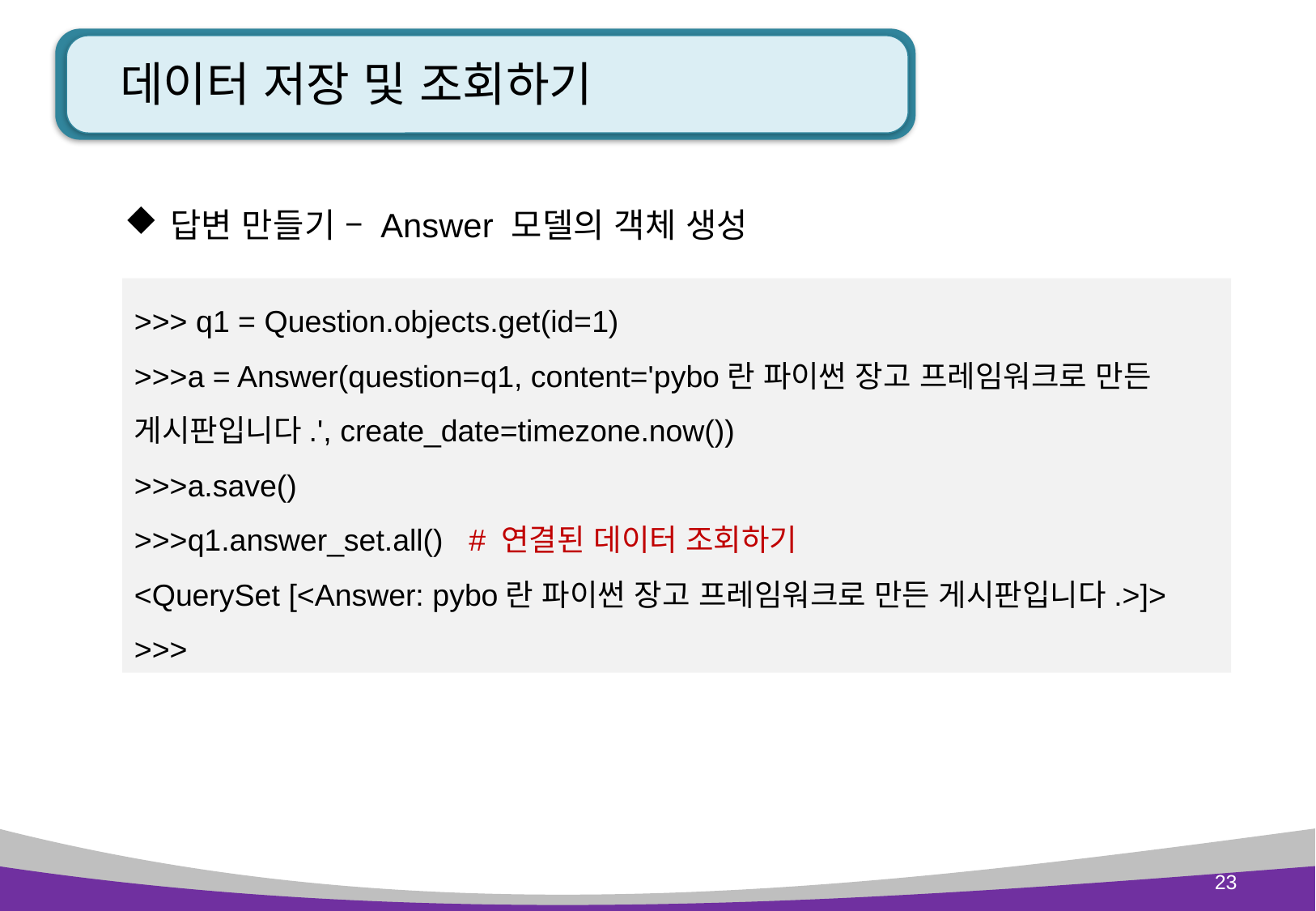

# 데이터 저장 및 조회하기
답변 만들기 – Answer 모델의 객체 생성
>>> q1 = Question.objects.get(id=1)
>>>a = Answer(question=q1, content='pybo란 파이썬 장고 프레임워크로 만든 게시판입니다.', create_date=timezone.now())
>>>a.save()
>>>q1.answer_set.all()   # 연결된 데이터 조회하기
<QuerySet [<Answer: pybo란 파이썬 장고 프레임워크로 만든 게시판입니다.>]>
>>>
23